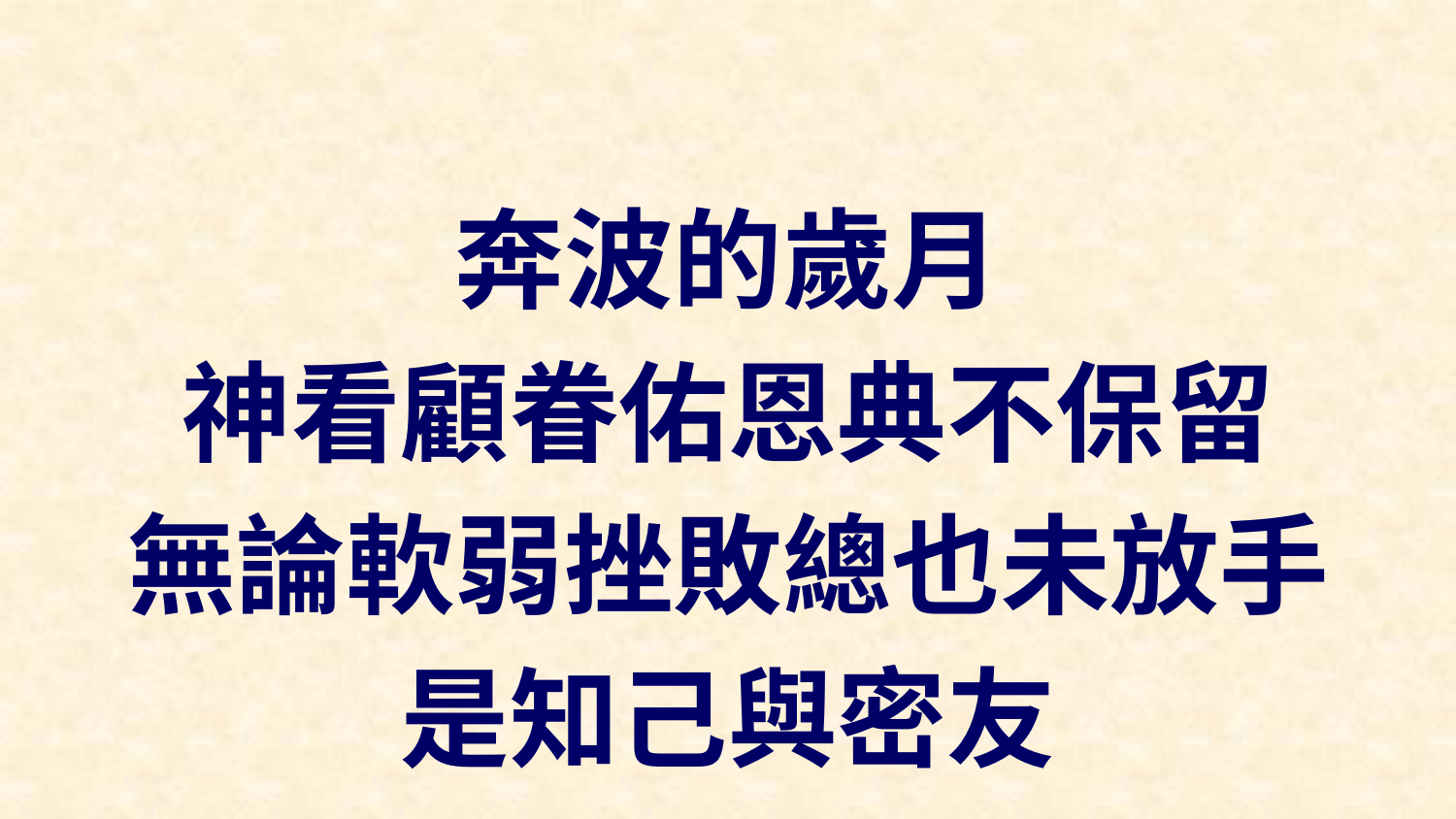

奔波的歲月
神看顧眷佑恩典不保留
無論軟弱挫敗總也未放手
是知己與密友